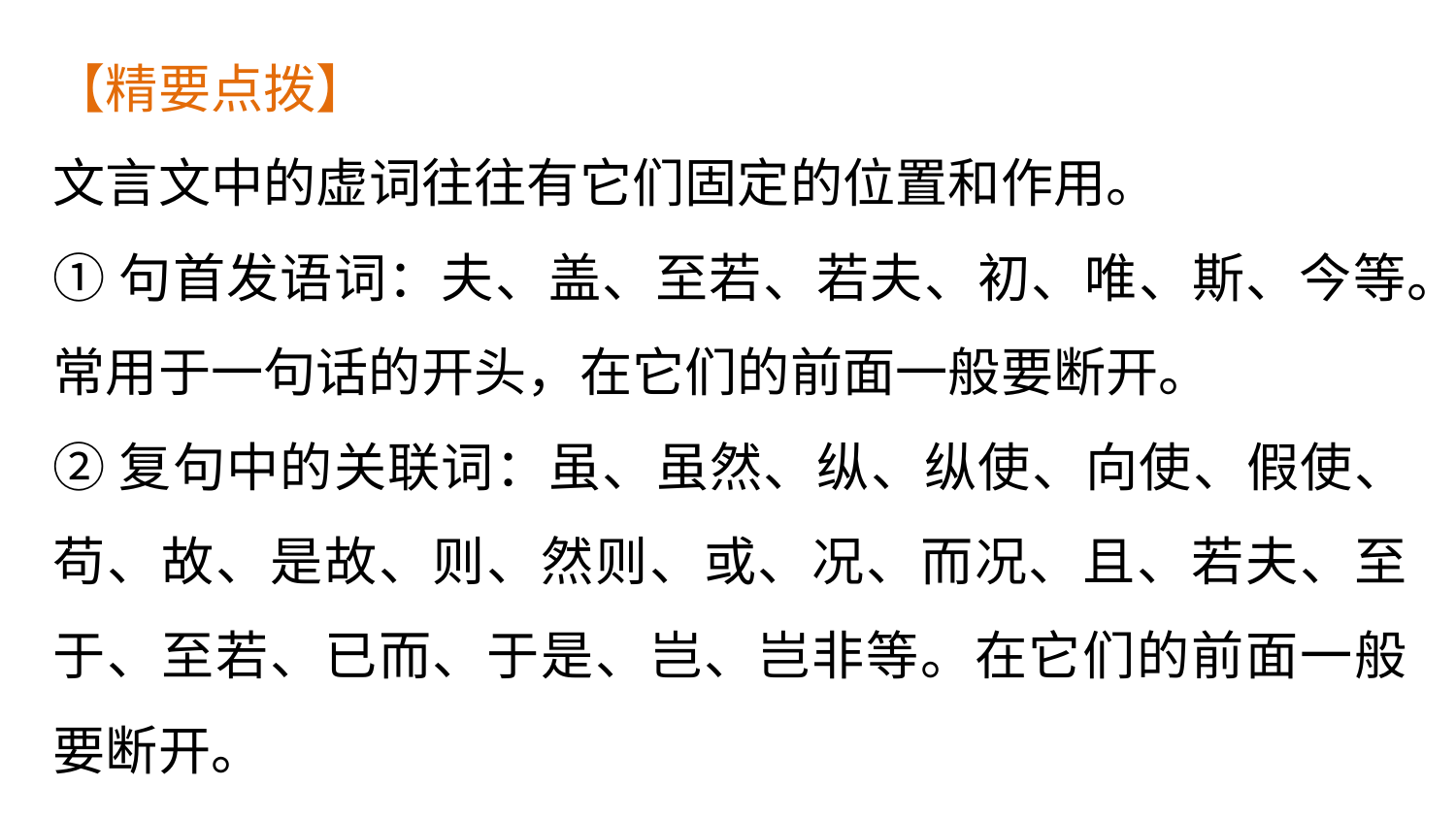

【精要点拨】
文言文中的虚词往往有它们固定的位置和作用。
①句首发语词：夫、盖、至若、若夫、初、唯、斯、今等。常用于一句话的开头，在它们的前面一般要断开。
②复句中的关联词：虽、虽然、纵、纵使、向使、假使、苟、故、是故、则、然则、或、况、而况、且、若夫、至于、至若、已而、于是、岂、岂非等。在它们的前面一般要断开。